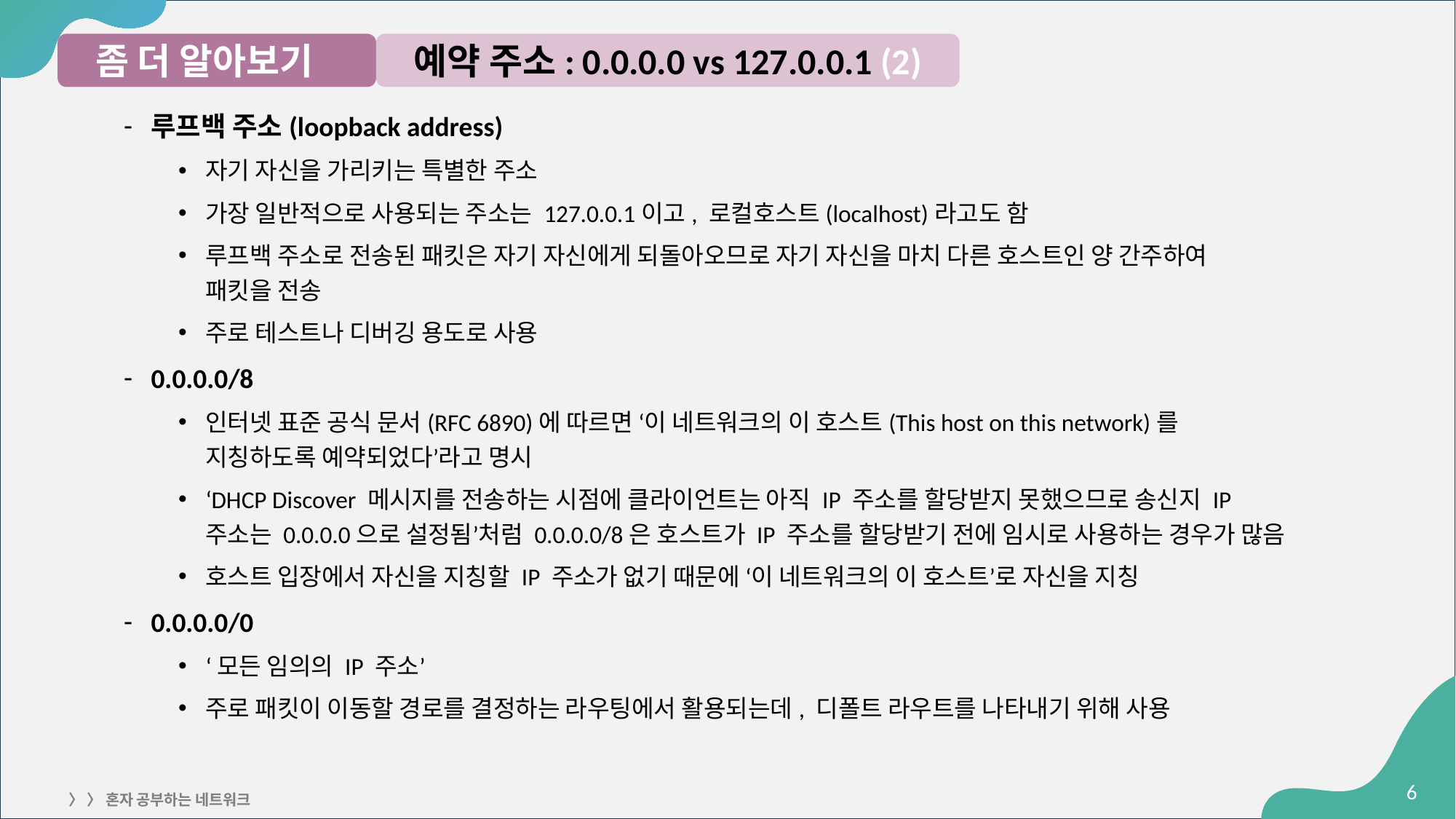

좀 더 알아보기
예약 주소: 0.0.0.0 vs 127.0.0.1 (2)
루프백 주소(loopback address)
자기 자신을 가리키는 특별한 주소
가장 일반적으로 사용되는 주소는 127.0.0.1이고, 로컬호스트(localhost)라고도 함
루프백 주소로 전송된 패킷은 자기 자신에게 되돌아오므로 자기 자신을 마치 다른 호스트인 양 간주하여
패킷을 전송
주로 테스트나 디버깅 용도로 사용
0.0.0.0/8
인터넷 표준 공식 문서(RFC 6890)에 따르면 ‘이 네트워크의 이 호스트(This host on this network)를
지칭하도록 예약되었다’라고 명시
‘DHCP Discover 메시지를 전송하는 시점에 클라이언트는 아직 IP 주소를 할당받지 못했으므로 송신지 IP
주소는 0.0.0.0으로 설정됨’처럼 0.0.0.0/8은 호스트가 IP 주소를 할당받기 전에 임시로 사용하는 경우가 많음
호스트 입장에서 자신을 지칭할 IP 주소가 없기 때문에 ‘이 네트워크의 이 호스트’로 자신을 지칭
0.0.0.0/0
‘모든 임의의 IP 주소’
주로 패킷이 이동할 경로를 결정하는 라우팅에서 활용되는데, 디폴트 라우트를 나타내기 위해 사용
6
〉 〉 혼자 공부하는 네트워크